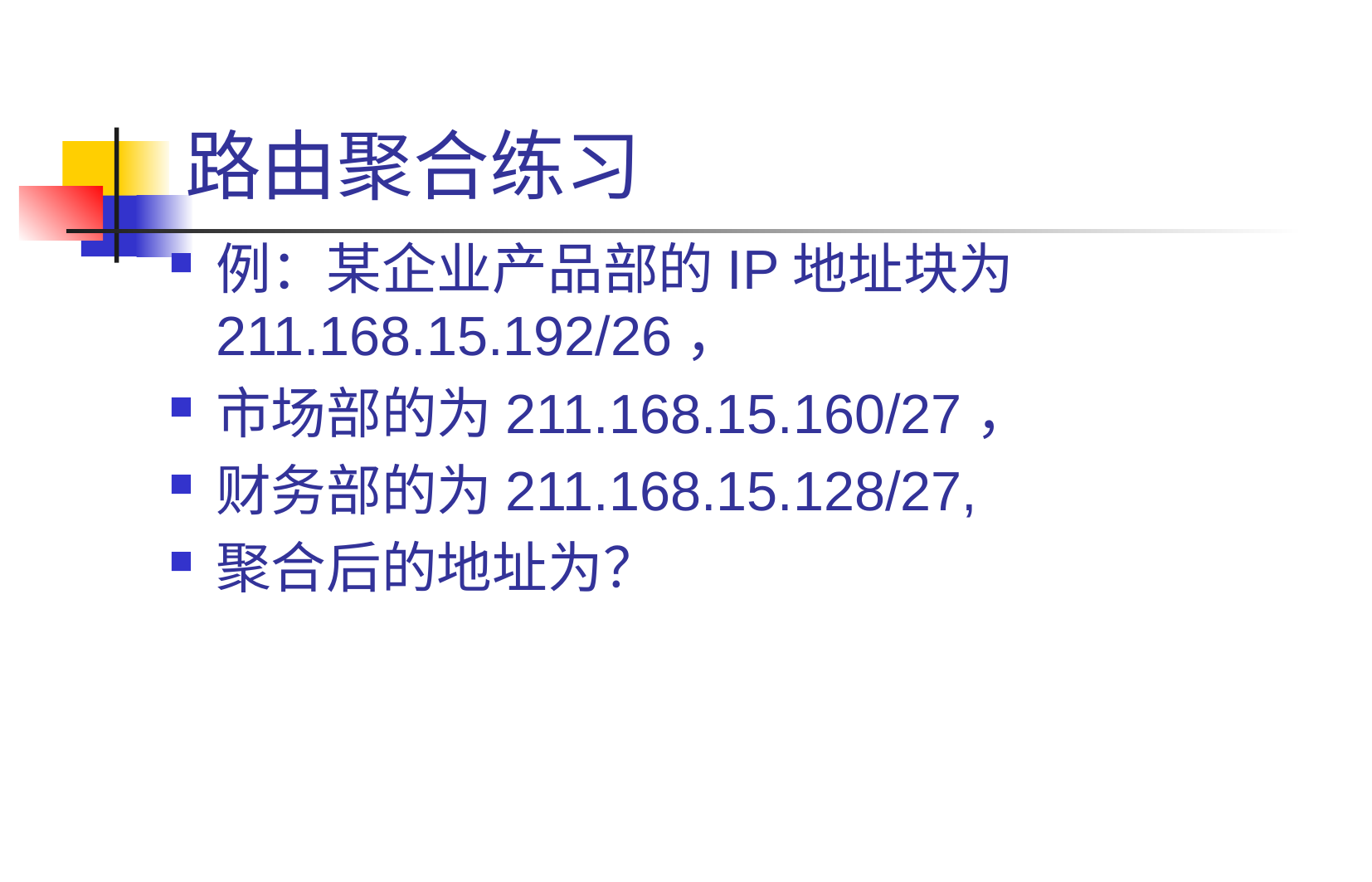

# 路由聚合练习
例：某企业产品部的IP地址块为211.168.15.192/26，
市场部的为211.168.15.160/27，
财务部的为211.168.15.128/27,
聚合后的地址为？